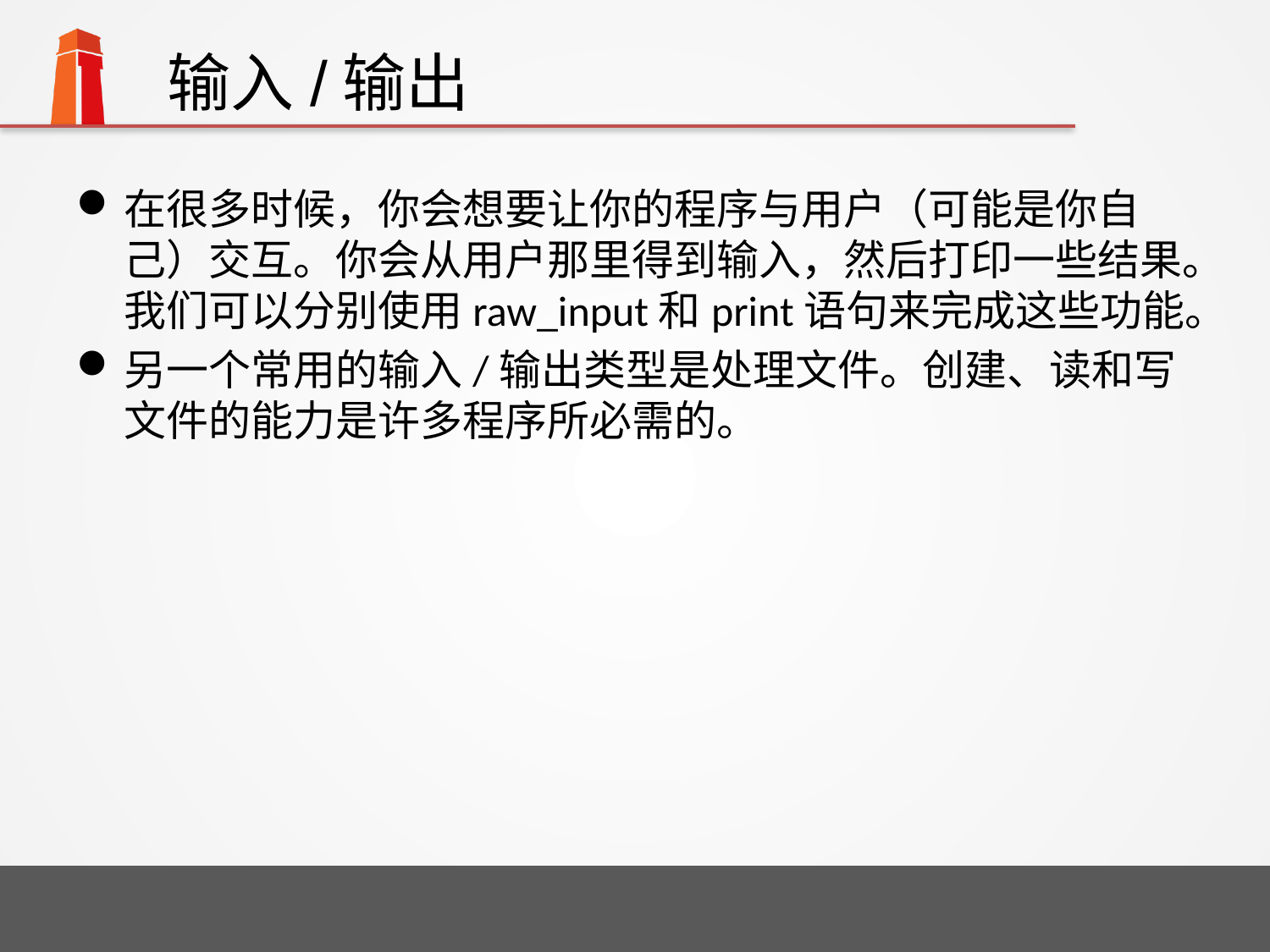

# 输入/输出
在很多时候，你会想要让你的程序与用户（可能是你自己）交互。你会从用户那里得到输入，然后打印一些结果。我们可以分别使用raw_input和print语句来完成这些功能。
另一个常用的输入/输出类型是处理文件。创建、读和写文件的能力是许多程序所必需的。